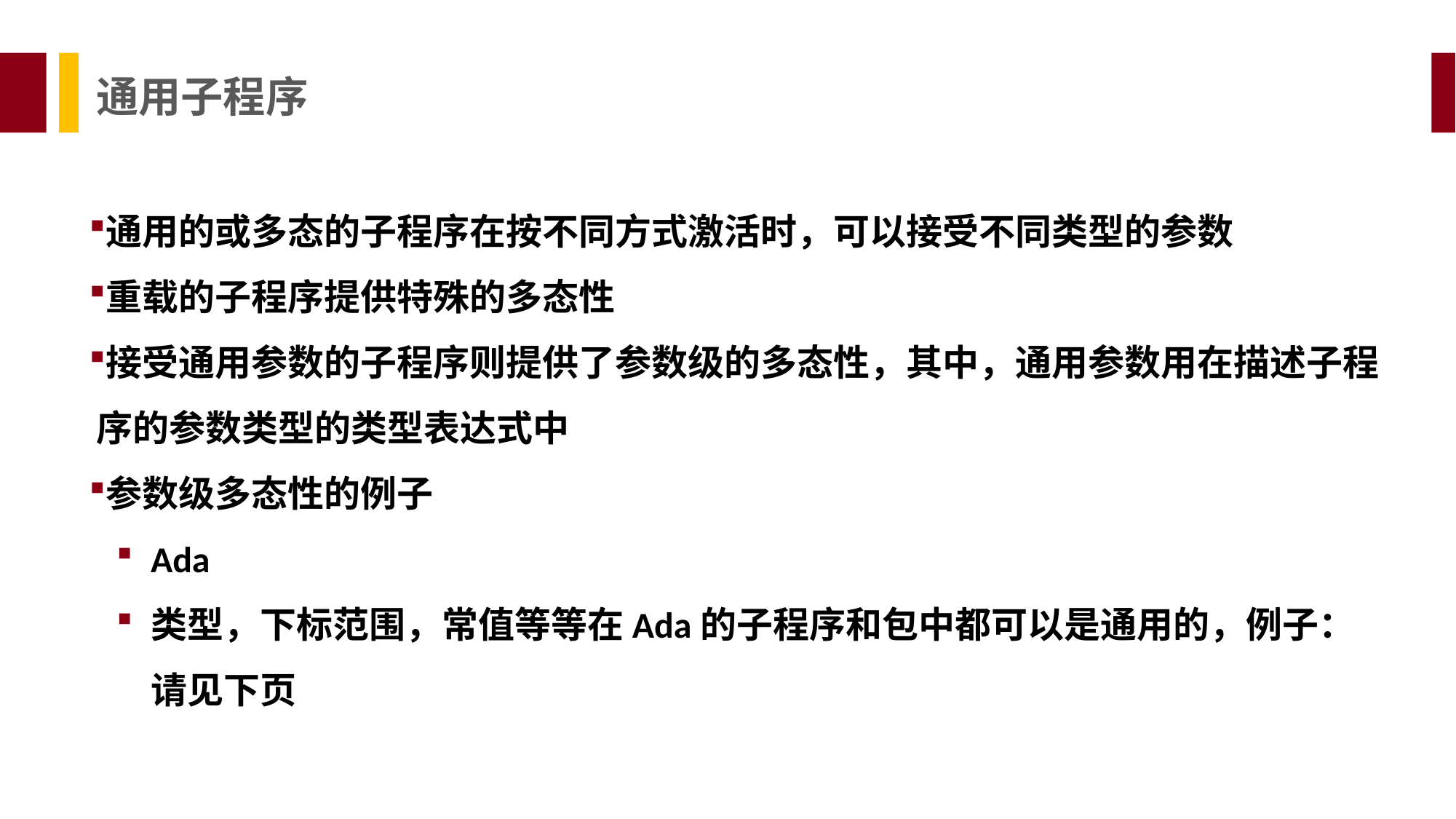

通用子程序
通用的或多态的子程序在按不同方式激活时，可以接受不同类型的参数
重载的子程序提供特殊的多态性
接受通用参数的子程序则提供了参数级的多态性，其中，通用参数用在描述子程序的参数类型的类型表达式中
参数级多态性的例子
Ada
类型，下标范围，常值等等在Ada的子程序和包中都可以是通用的，例子：请见下页